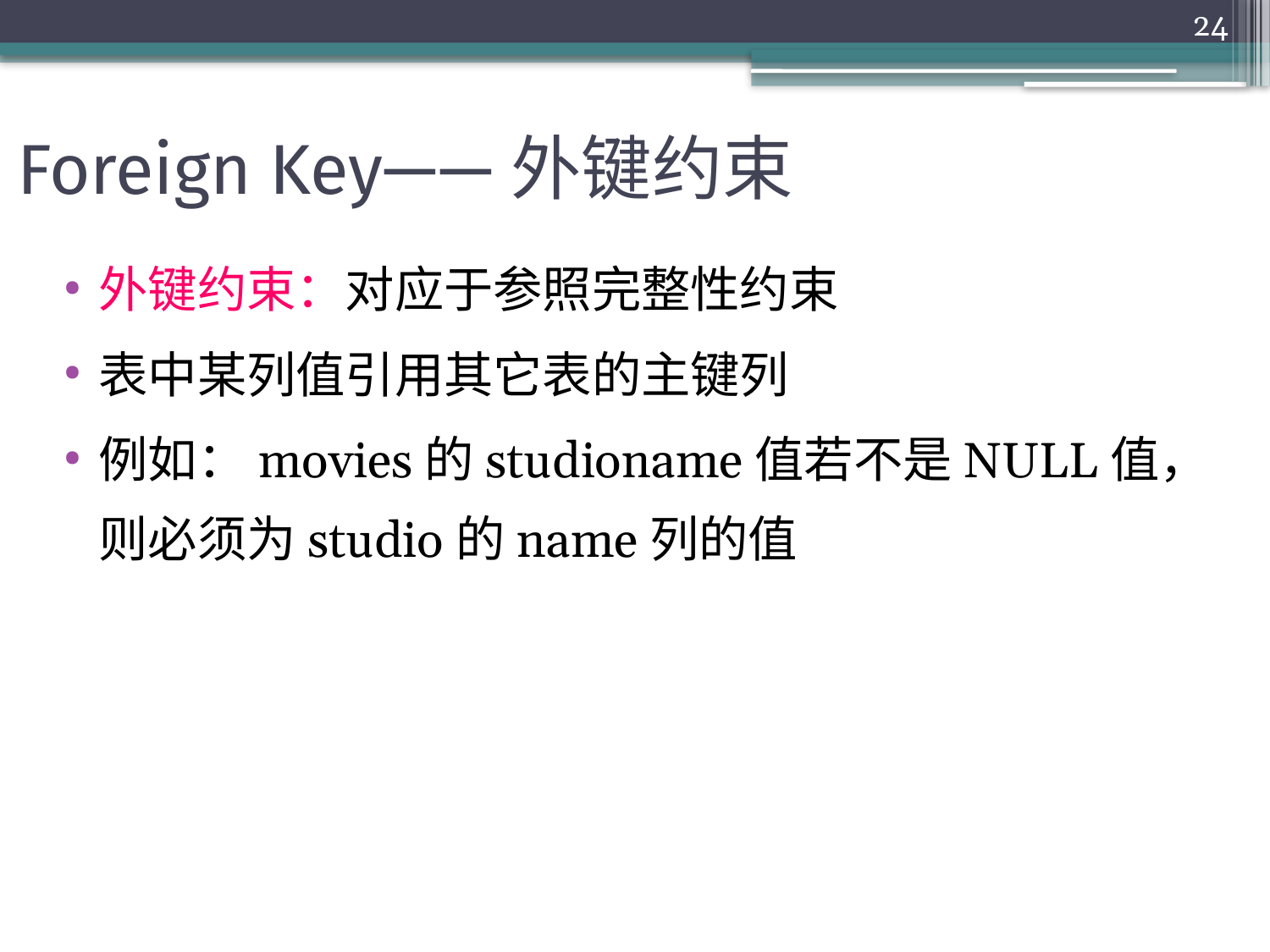

24
# Foreign Key——外键约束
外键约束：对应于参照完整性约束
表中某列值引用其它表的主键列
例如：movies的studioname值若不是NULL值，则必须为studio的name列的值